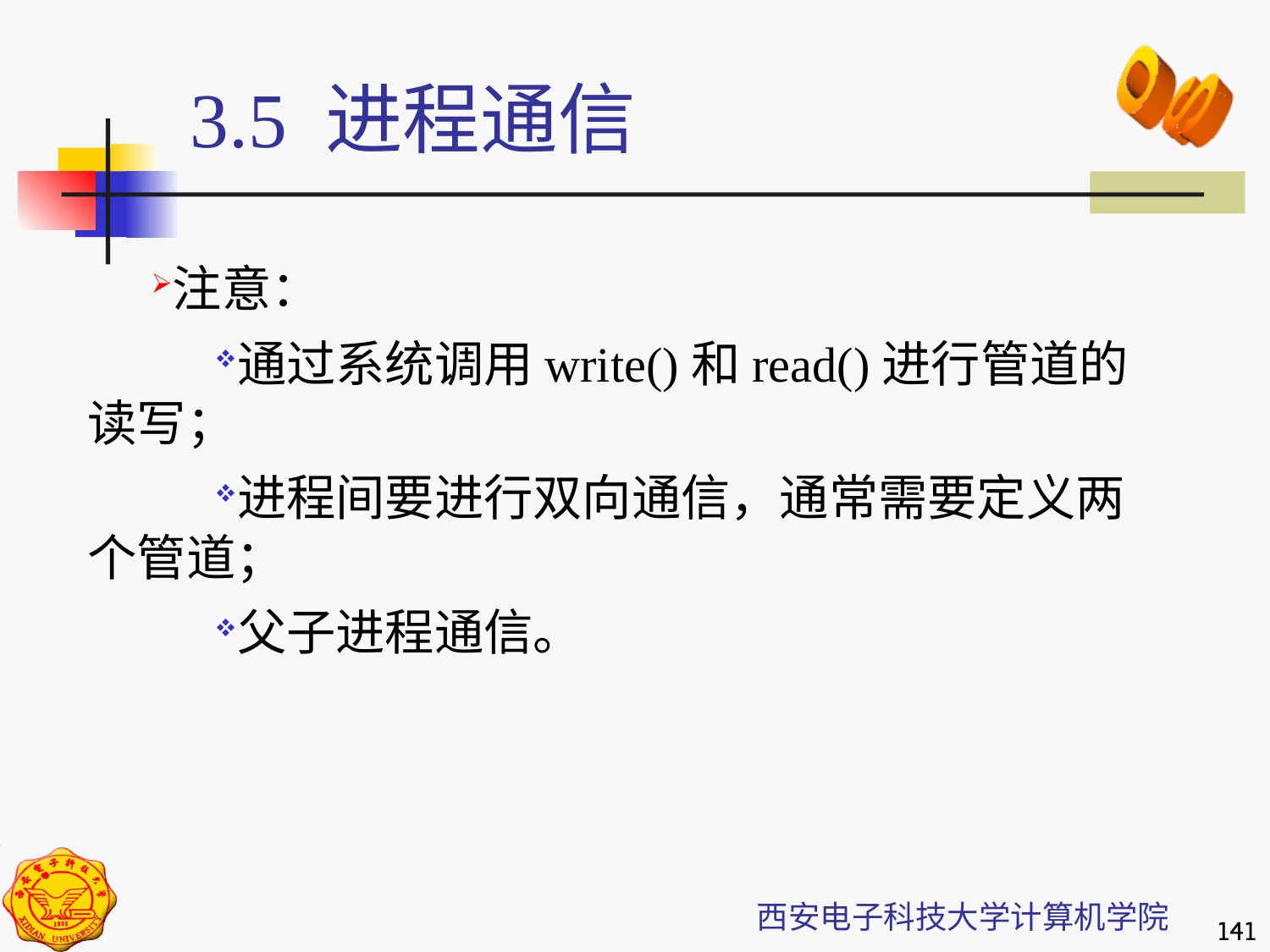

3.5 进程通信

注意：
通过系统调用write()和read()进行管道的读写；
进程间要进行双向通信，通常需要定义两个管道；
父子进程通信。
141